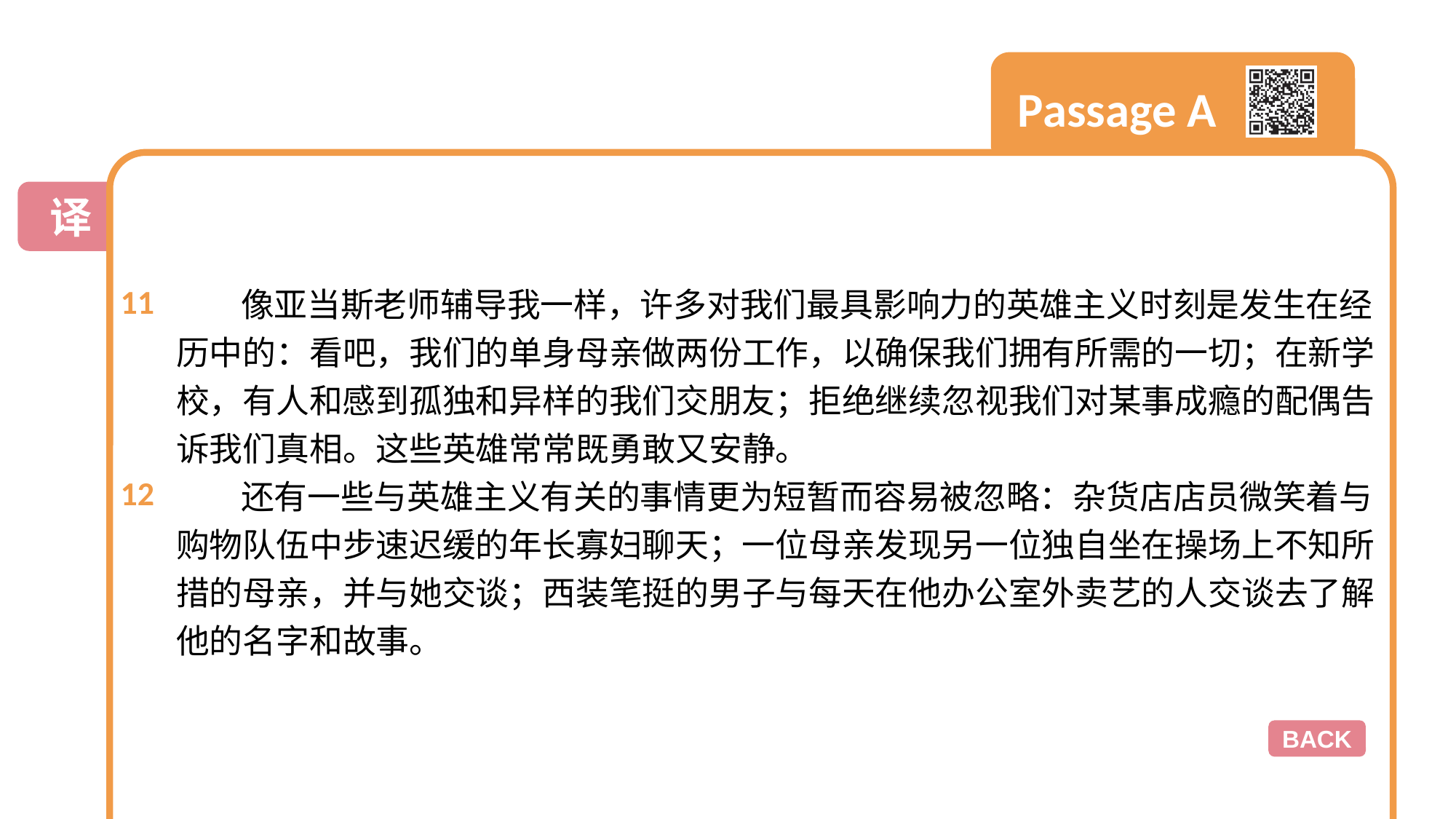

像亚当斯老师辅导我一样，许多对我们最具影响力的英雄主义时刻是发生在经历中的：看吧，我们的单身母亲做两份工作，以确保我们拥有所需的一切；在新学校，有人和感到孤独和异样的我们交朋友；拒绝继续忽视我们对某事成瘾的配偶告诉我们真相。这些英雄常常既勇敢又安静。
还有一些与英雄主义有关的事情更为短暂而容易被忽略：杂货店店员微笑着与购物队伍中步速迟缓的年长寡妇聊天；一位母亲发现另一位独自坐在操场上不知所措的母亲，并与她交谈；西装笔挺的男子与每天在他办公室外卖艺的人交谈去了解他的名字和故事。

11

12

BACK